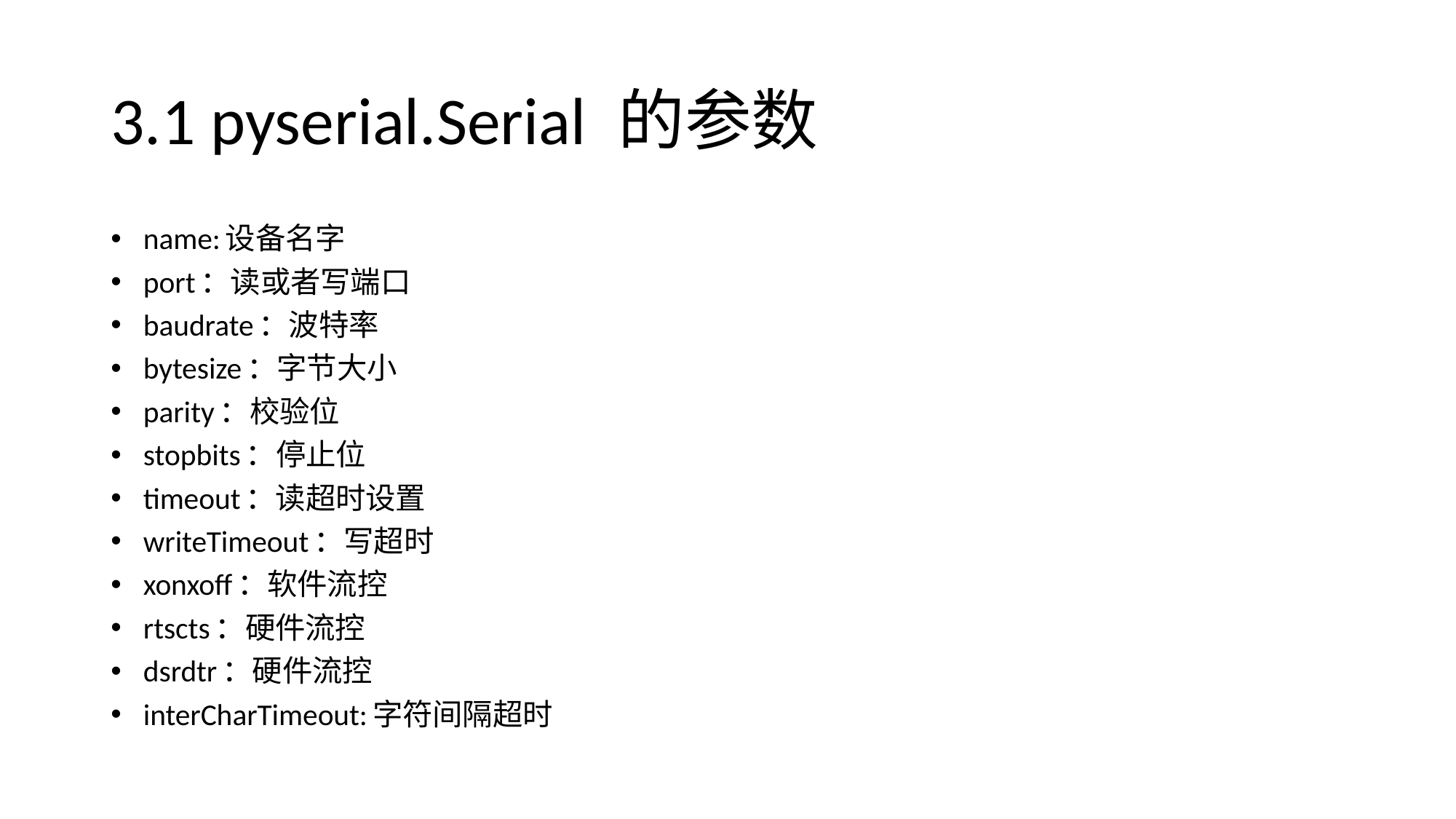

# 3.1 pyserial.Serial 的参数
name:设备名字
port：读或者写端口
baudrate：波特率
bytesize：字节大小
parity：校验位
stopbits：停止位
timeout：读超时设置
writeTimeout：写超时
xonxoff：软件流控
rtscts：硬件流控
dsrdtr：硬件流控
interCharTimeout:字符间隔超时